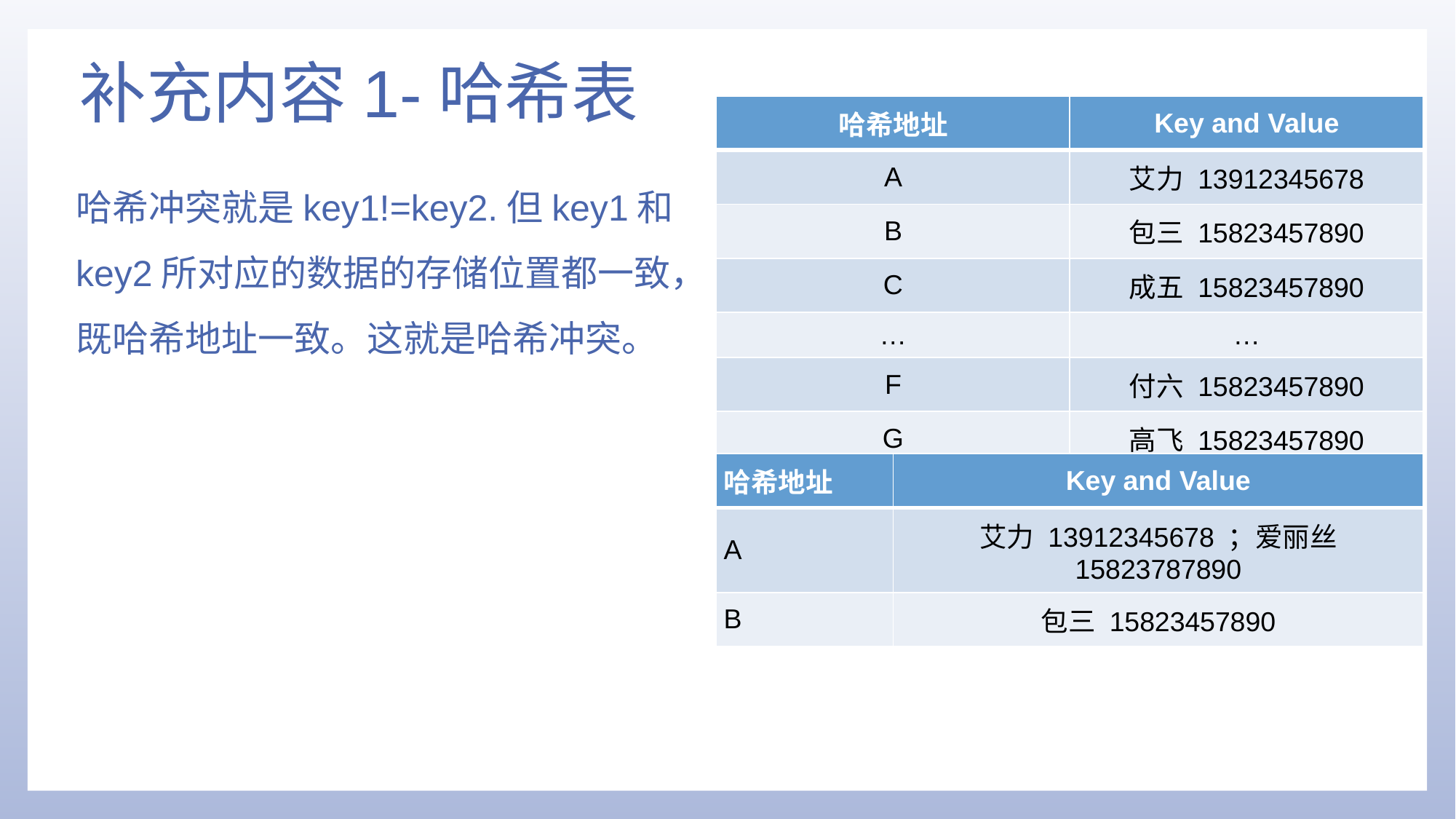

# 补充内容1-哈希表
| 哈希地址 | Key and Value |
| --- | --- |
| A | 艾力 13912345678 |
| B | 包三 15823457890 |
| C | 成五 15823457890 |
| … | … |
| F | 付六 15823457890 |
| G | 高飞 15823457890 |
哈希冲突就是key1!=key2.但key1和key2所对应的数据的存储位置都一致，既哈希地址一致。这就是哈希冲突。
| 哈希地址 | Key and Value |
| --- | --- |
| A | 艾力 13912345678 ；爱丽丝 15823787890 |
| B | 包三 15823457890 |